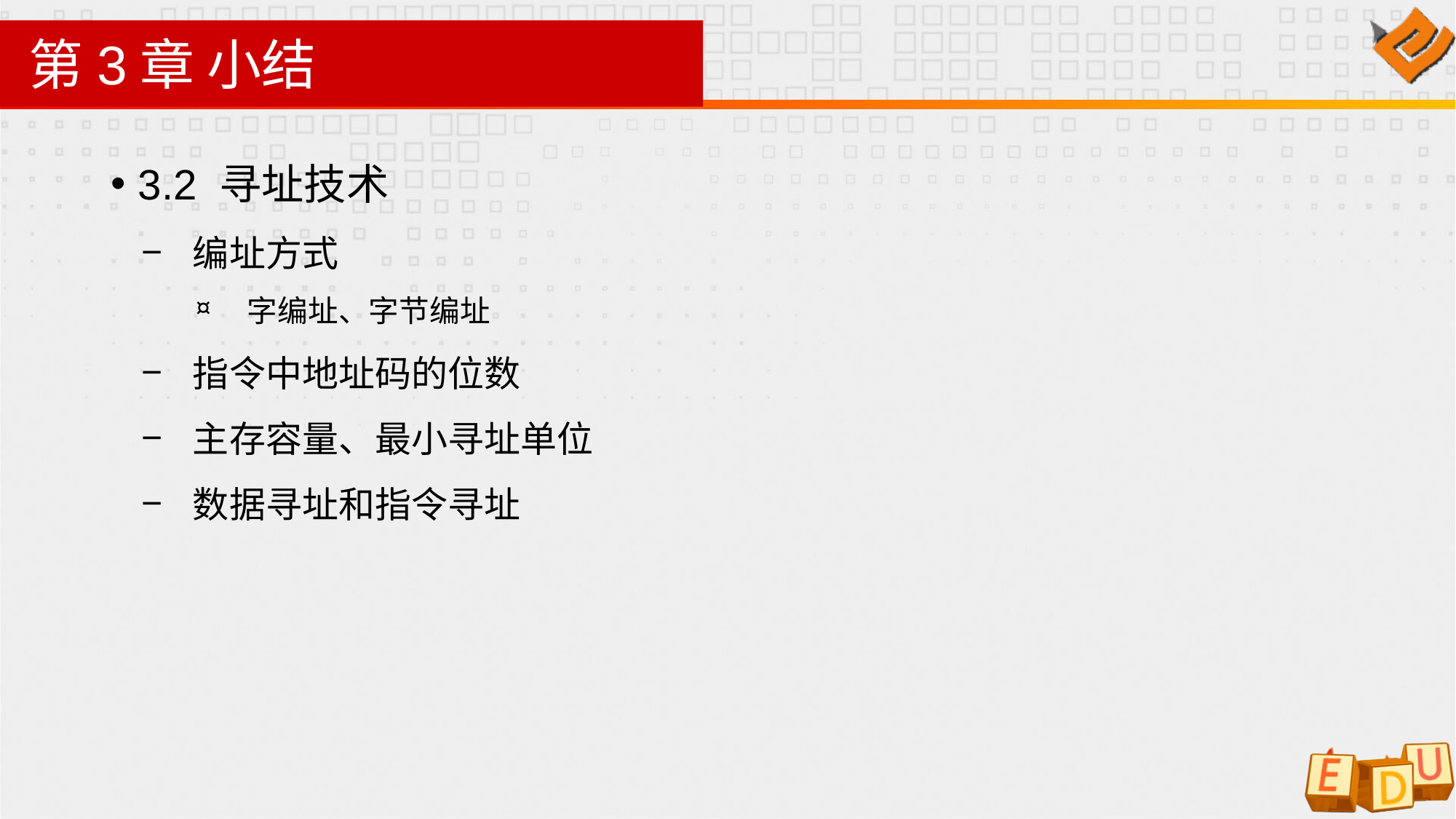

# 第3章 小结
3.2 寻址技术
编址方式
字编址、字节编址
指令中地址码的位数
主存容量、最小寻址单位
数据寻址和指令寻址